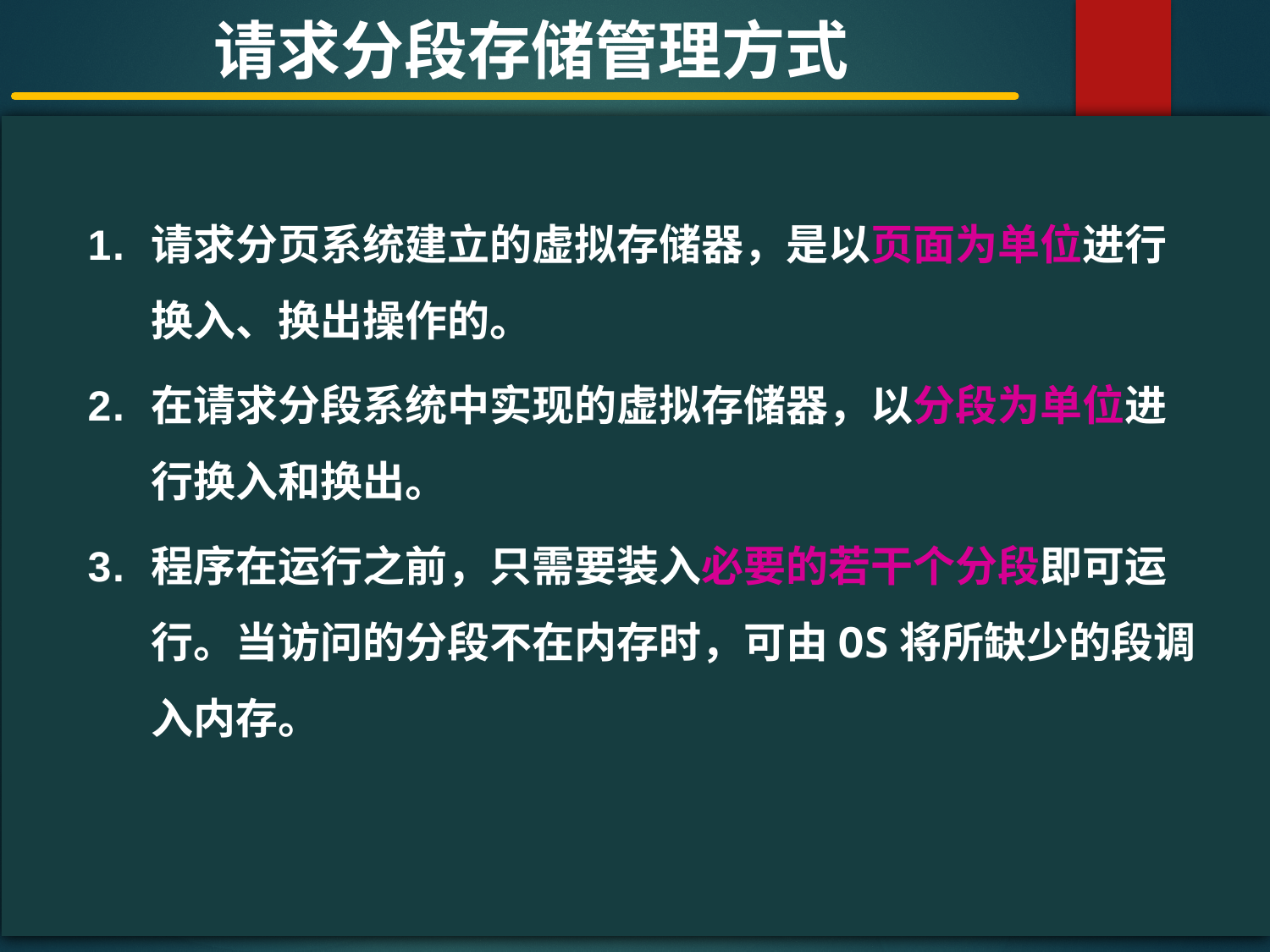

请求分段存储管理方式
#
请求分页系统建立的虚拟存储器，是以页面为单位进行换入、换出操作的。
在请求分段系统中实现的虚拟存储器，以分段为单位进行换入和换出。
程序在运行之前，只需要装入必要的若干个分段即可运行。当访问的分段不在内存时，可由OS将所缺少的段调入内存。